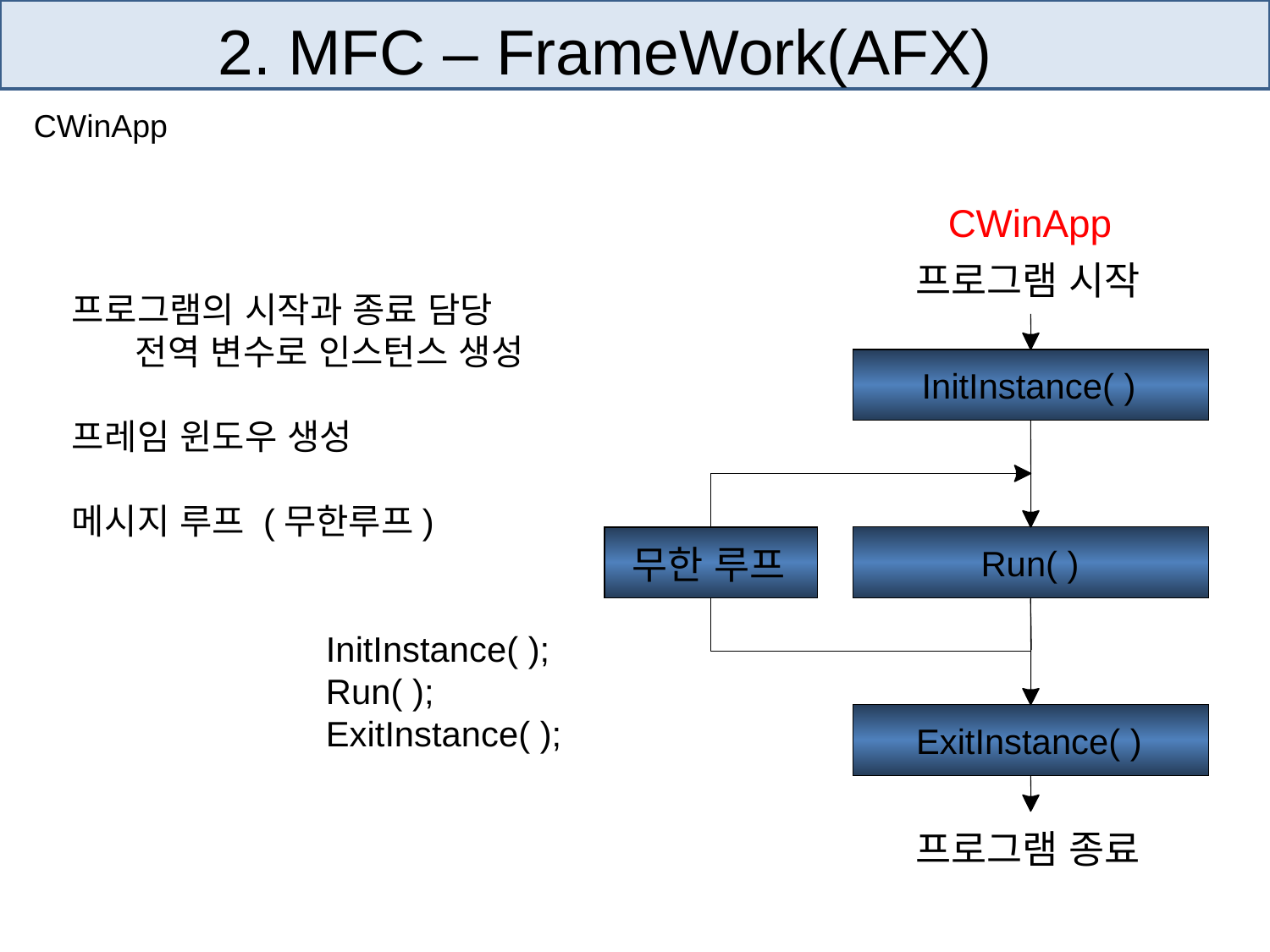

# 2. MFC – FrameWork(AFX)
CWinApp
CWinApp
프로그램 시작

InitInstance( )
프로그램의 시작과 종료 담당
전역 변수로 인스턴스 생성

프레임 윈도우 생성

메시지 루프 (무한루프)

	InitInstance( );
	Run( );
	ExitInstance( );

Run( )

무한 루프

ExitInstance( )

프로그램 종료